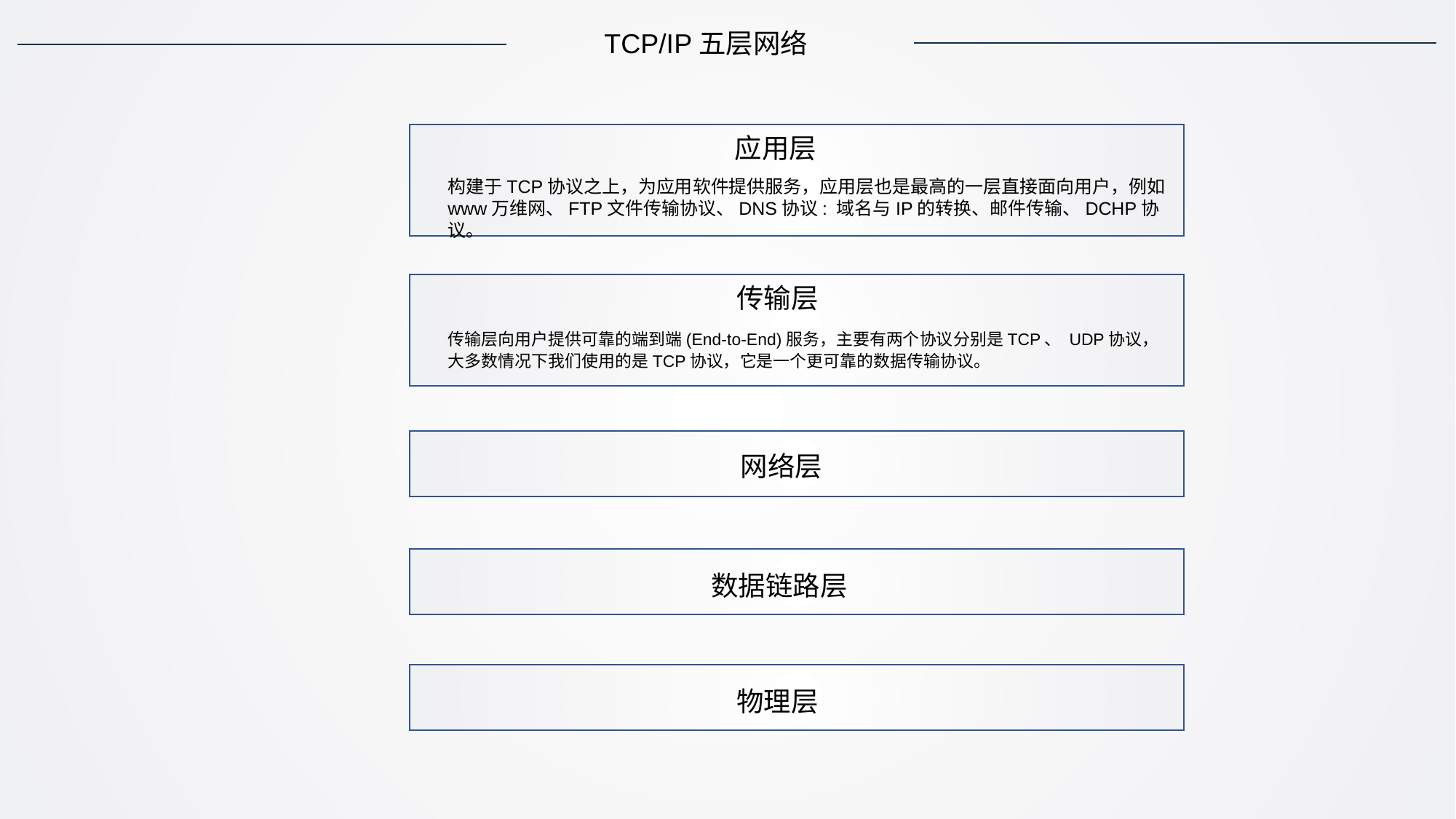

TCP/IP五层网络

应用层
应用次
构建于TCP协议之上，为应用软件提供服务，应用层也是最高的一层直接面向用户，例如www万维网、FTP文件传输协议、DNS协议: 域名与IP的转换、邮件传输、DCHP协议。

传输层
传输层向用户提供可靠的端到端(End-to-End)服务，主要有两个协议分别是TCP、 UDP协议， 大多数情况下我们使用的是TCP协议，它是一个更可靠的数据传输协议。

网络层

数据链路层

物理层